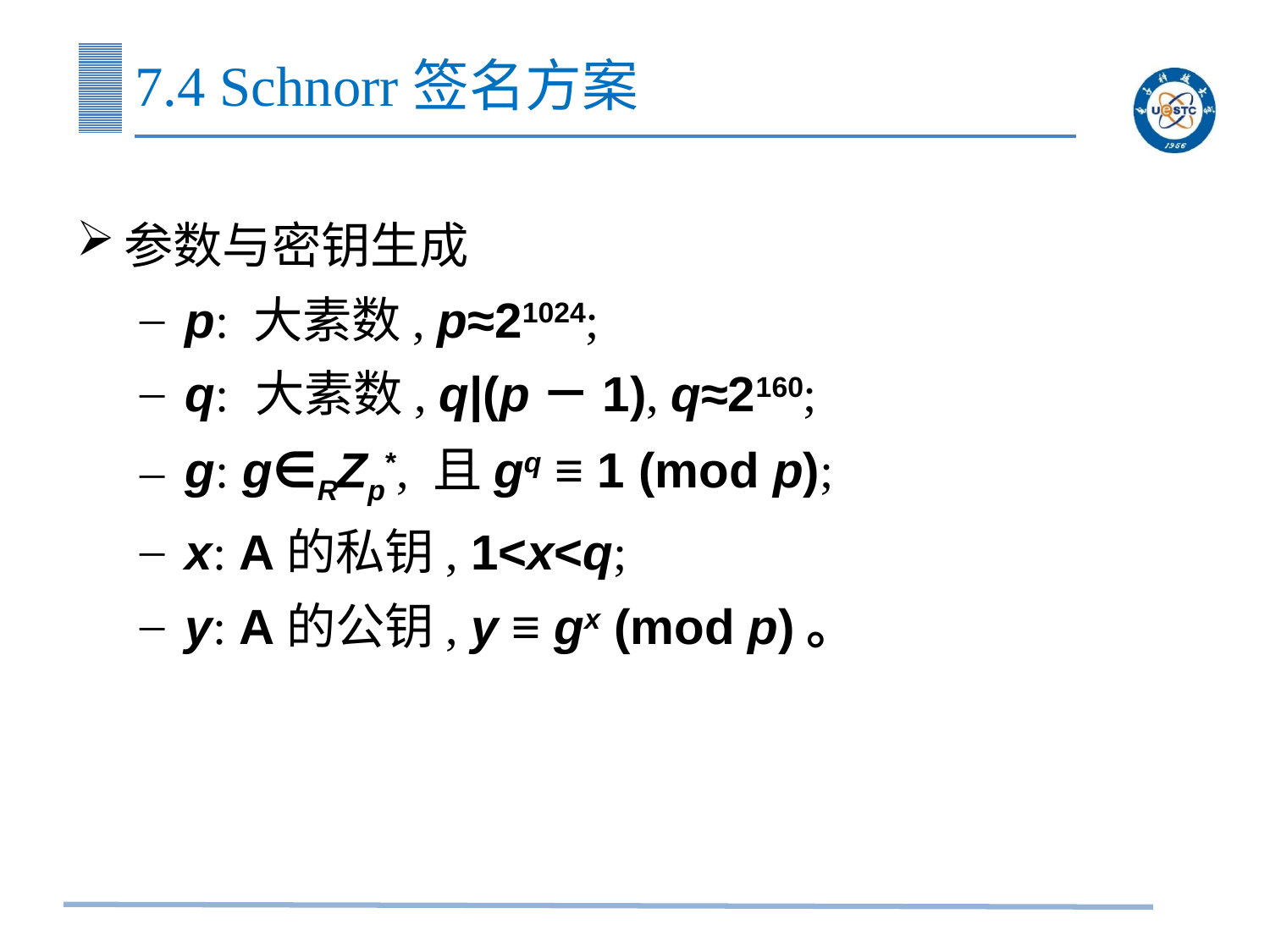

# 7.4 Schnorr签名方案
参数与密钥生成
 p: 大素数, p≈21024;
 q: 大素数, q|(p－1), q≈2160;
 g: g∈RZp*, 且gq ≡ 1 (mod p);
 x: A的私钥, 1<x<q;
 y: A的公钥, y ≡ gx (mod p)。